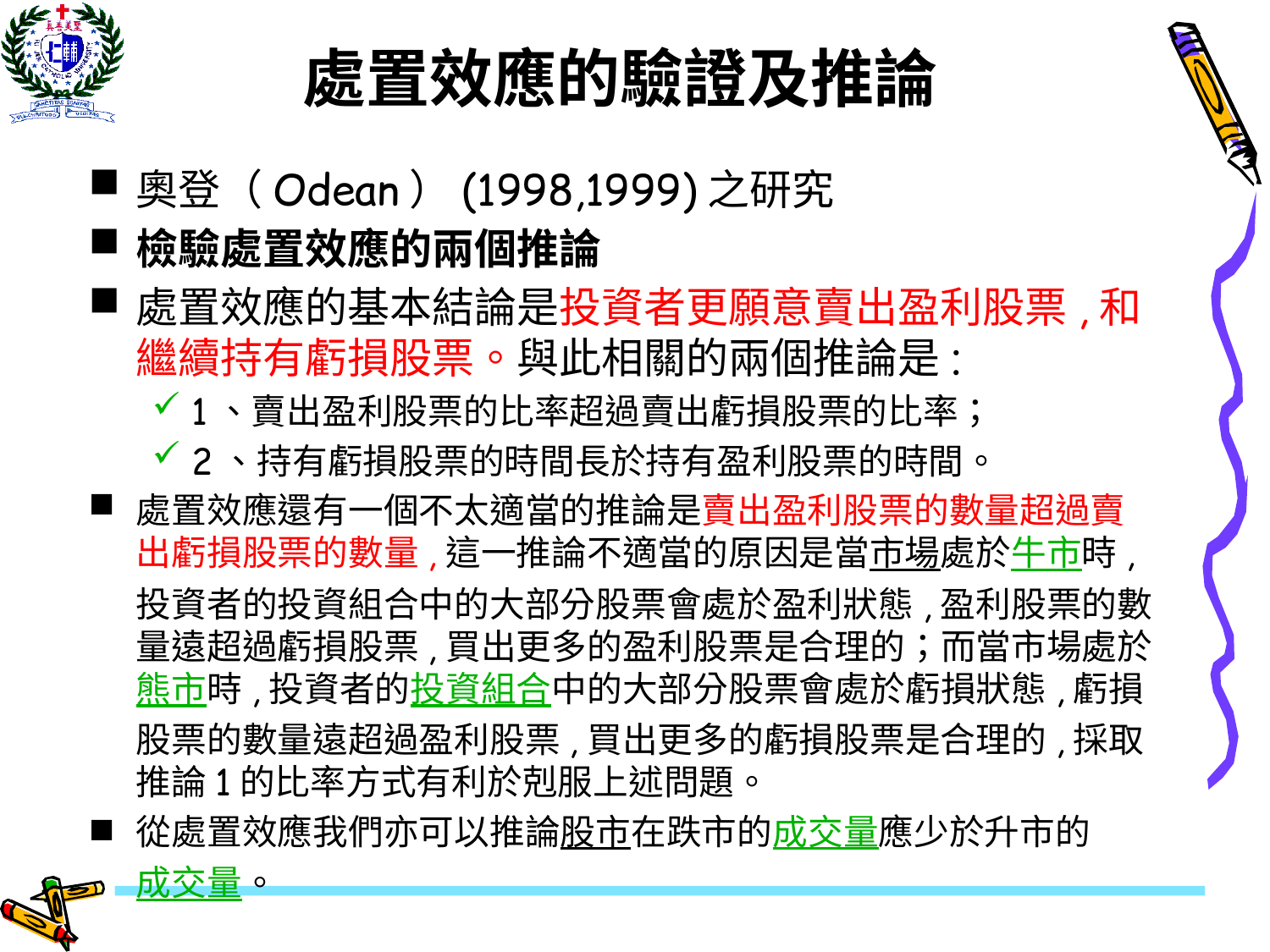

# 處置效應的驗證及推論
奧登（Odean）(1998,1999)之研究
檢驗處置效應的兩個推論
處置效應的基本結論是投資者更願意賣出盈利股票,和繼續持有虧損股票。與此相關的兩個推論是:
1、賣出盈利股票的比率超過賣出虧損股票的比率；
2、持有虧損股票的時間長於持有盈利股票的時間。
處置效應還有一個不太適當的推論是賣出盈利股票的數量超過賣出虧損股票的數量,這一推論不適當的原因是當市場處於牛市時,投資者的投資組合中的大部分股票會處於盈利狀態,盈利股票的數量遠超過虧損股票,買出更多的盈利股票是合理的；而當市場處於熊市時,投資者的投資組合中的大部分股票會處於虧損狀態,虧損股票的數量遠超過盈利股票,買出更多的虧損股票是合理的,採取推論1的比率方式有利於剋服上述問題。
從處置效應我們亦可以推論股市在跌市的成交量應少於升市的成交量。